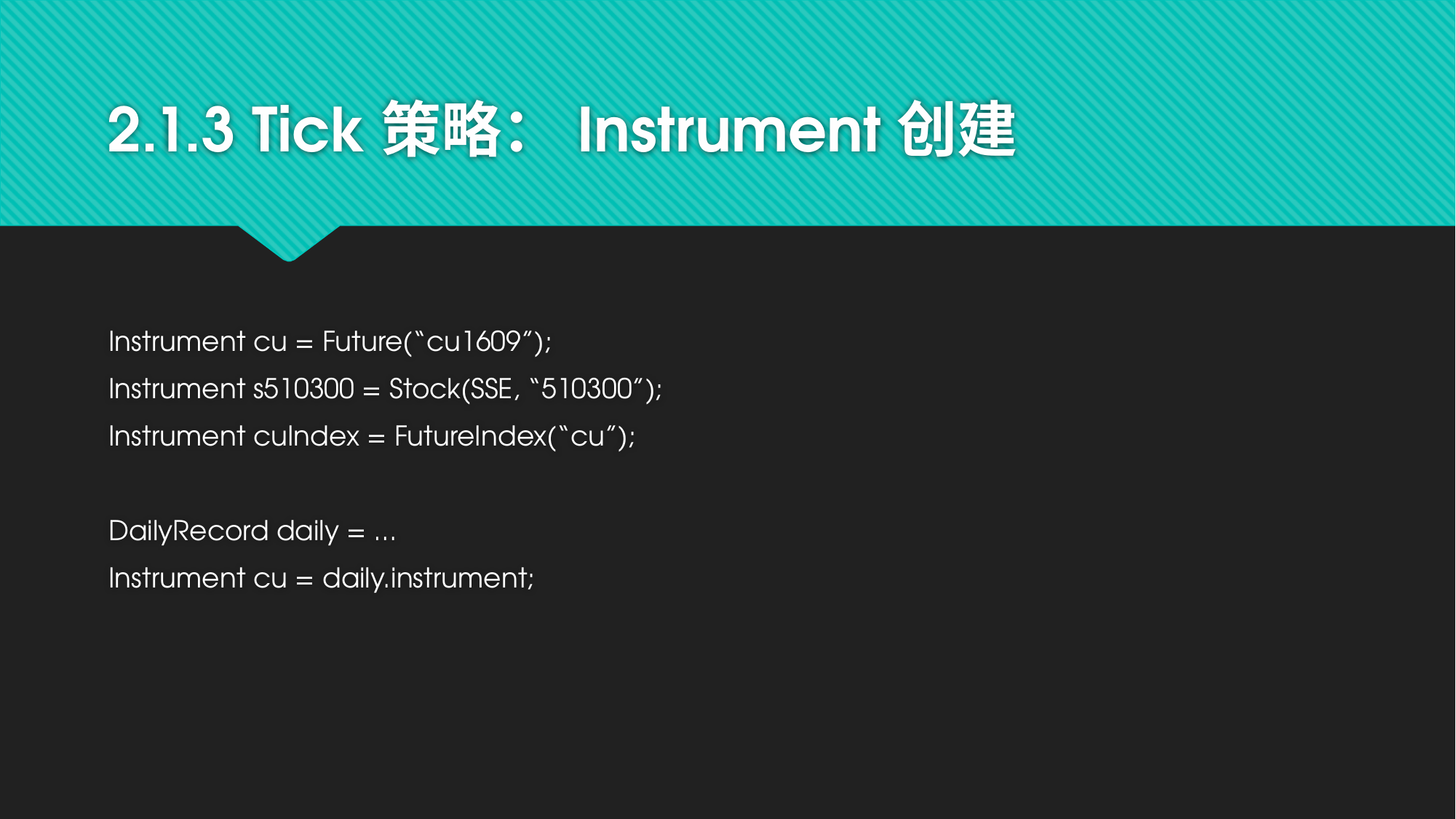

# 2.1.3 Tick策略：Instrument创建
Instrument cu = Future(“cu1609”);
Instrument s510300 = Stock(SSE, “510300”);
Instrument cuIndex = FutureIndex(“cu”);

DailyRecord daily = …
Instrument cu = daily.instrument;